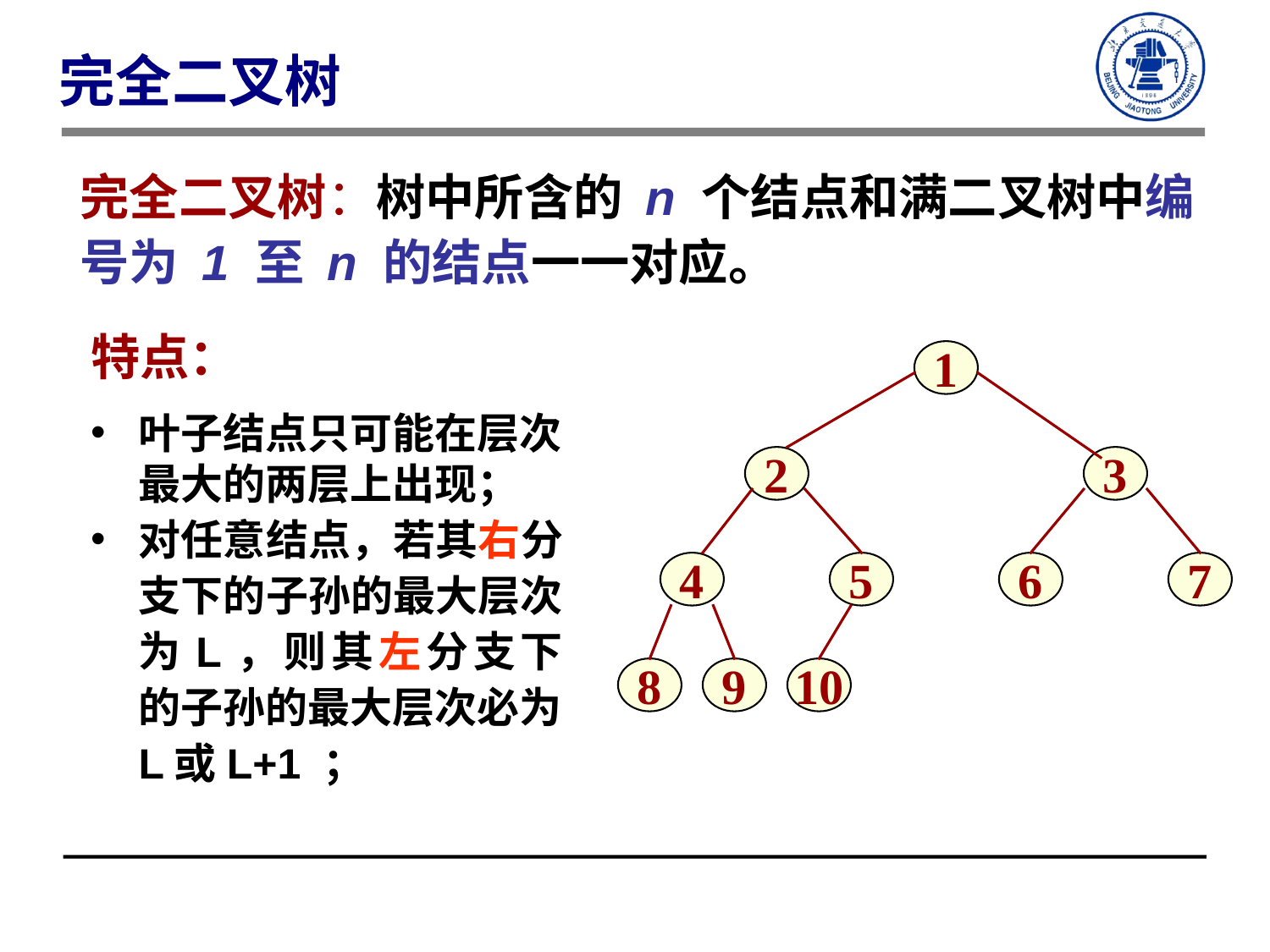

完全二叉树
完全二叉树：树中所含的 n 个结点和满二叉树中编号为 1 至 n 的结点一一对应。
特点：
叶子结点只可能在层次最大的两层上出现；
对任意结点，若其右分支下的子孙的最大层次为L，则其左分支下的子孙的最大层次必为L或L+1 ；
1

2
3

4
5
6
7

8
9
10